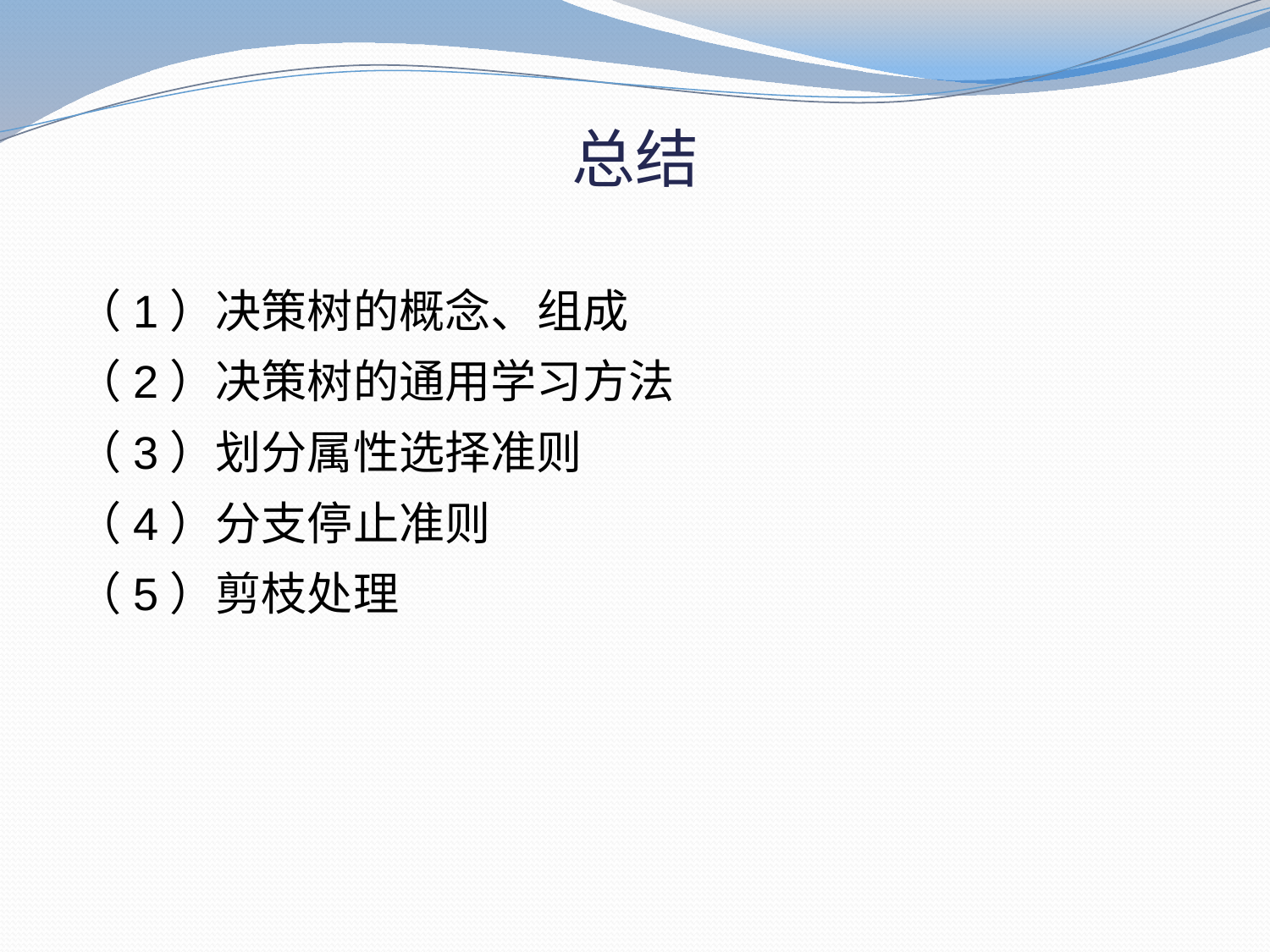

# 总结
（1）决策树的概念、组成
（2）决策树的通用学习方法
（3）划分属性选择准则
（4）分支停止准则
（5）剪枝处理